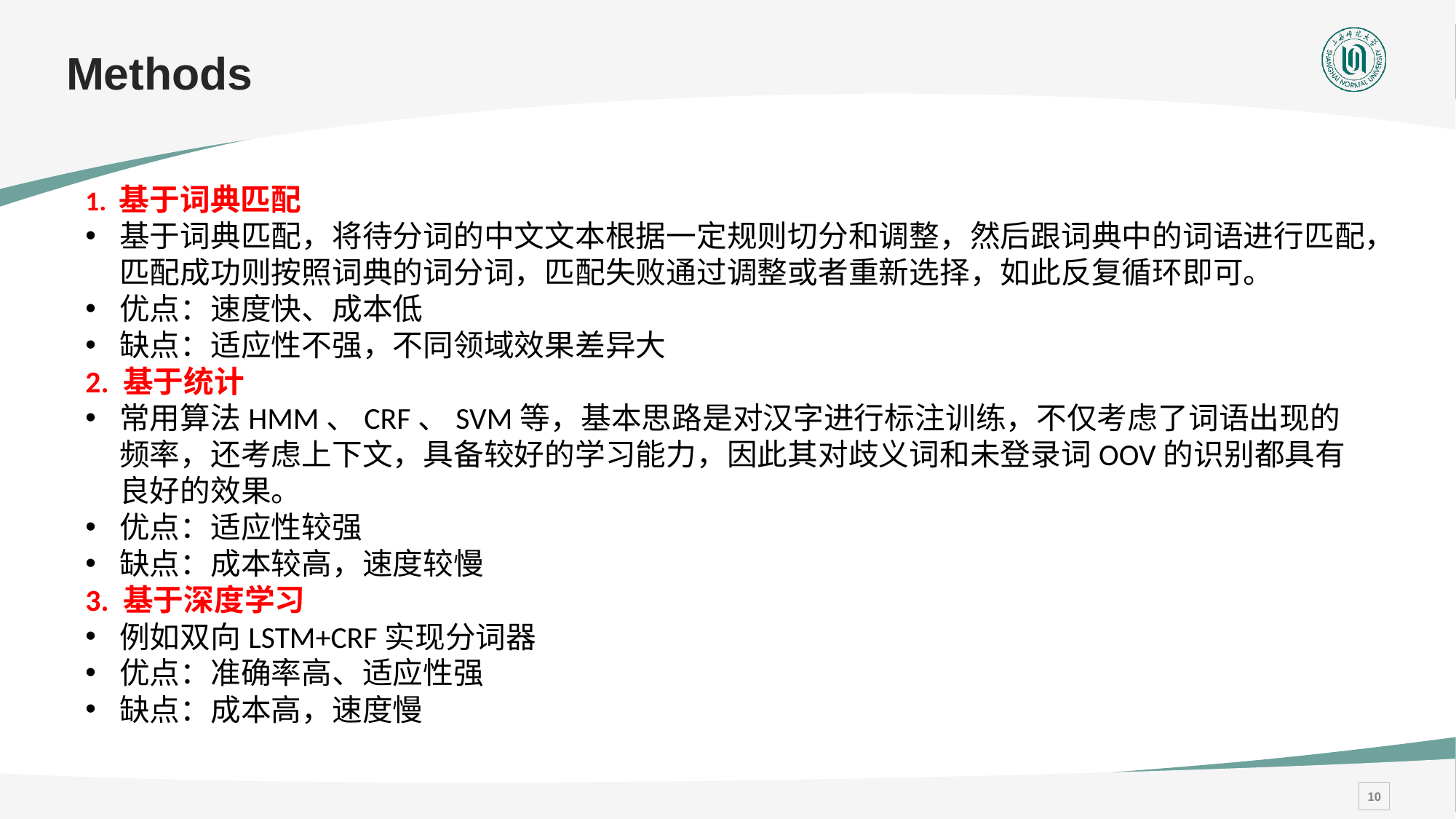

# Methods
1. 基于词典匹配
基于词典匹配，将待分词的中文文本根据一定规则切分和调整，然后跟词典中的词语进行匹配，匹配成功则按照词典的词分词，匹配失败通过调整或者重新选择，如此反复循环即可。
优点：速度快、成本低
缺点：适应性不强，不同领域效果差异大
2. 基于统计
常用算法HMM、CRF、SVM等，基本思路是对汉字进行标注训练，不仅考虑了词语出现的频率，还考虑上下文，具备较好的学习能力，因此其对歧义词和未登录词OOV的识别都具有良好的效果。
优点：适应性较强
缺点：成本较高，速度较慢
3. 基于深度学习
例如双向LSTM+CRF实现分词器
优点：准确率高、适应性强
缺点：成本高，速度慢